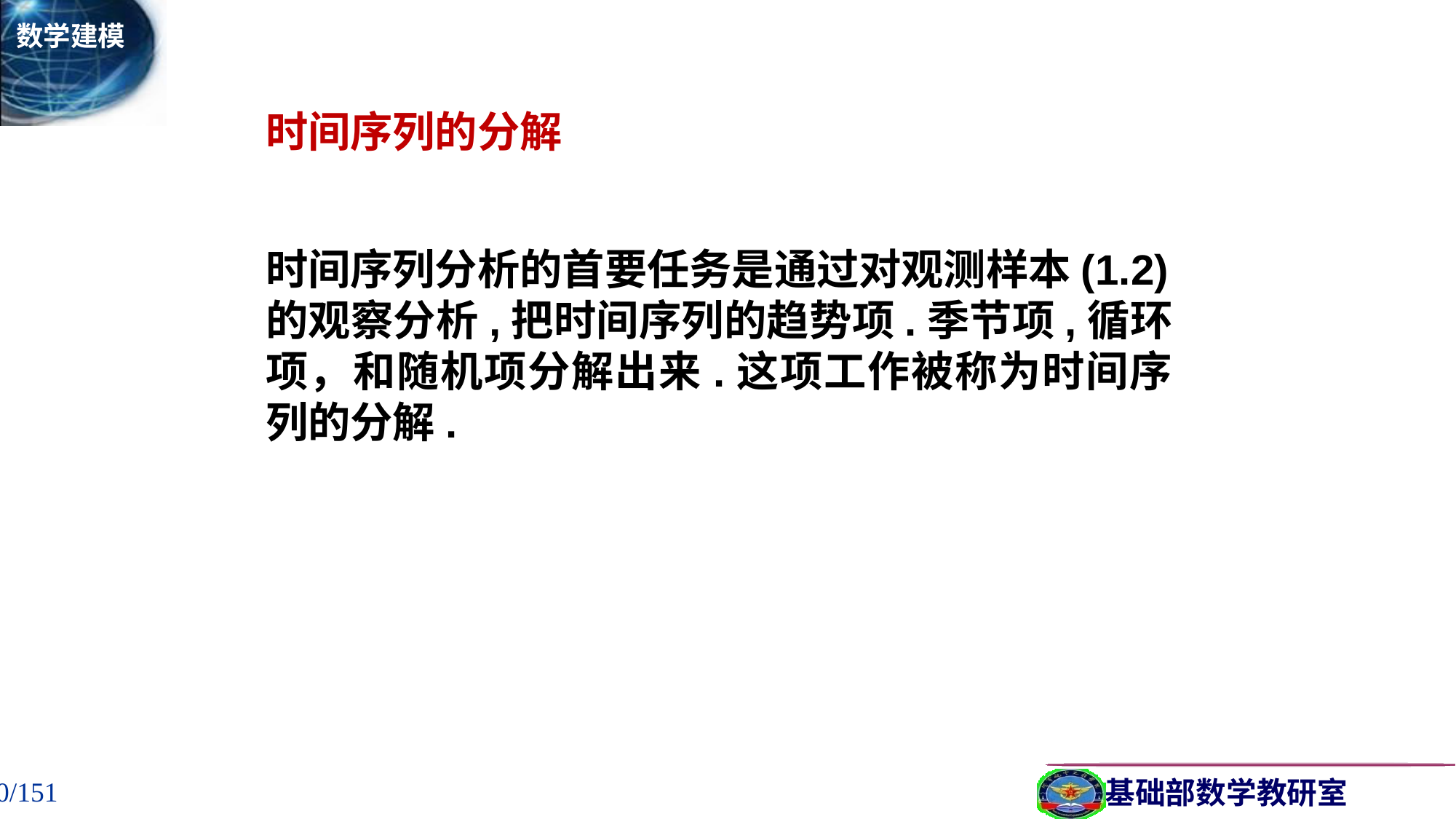

时间序列的分解
时间序列分析的首要任务是通过对观测样本(1.2)的观察分析,把时间序列的趋势项.季节项,循环项，和随机项分解出来.这项工作被称为时间序列的分解.